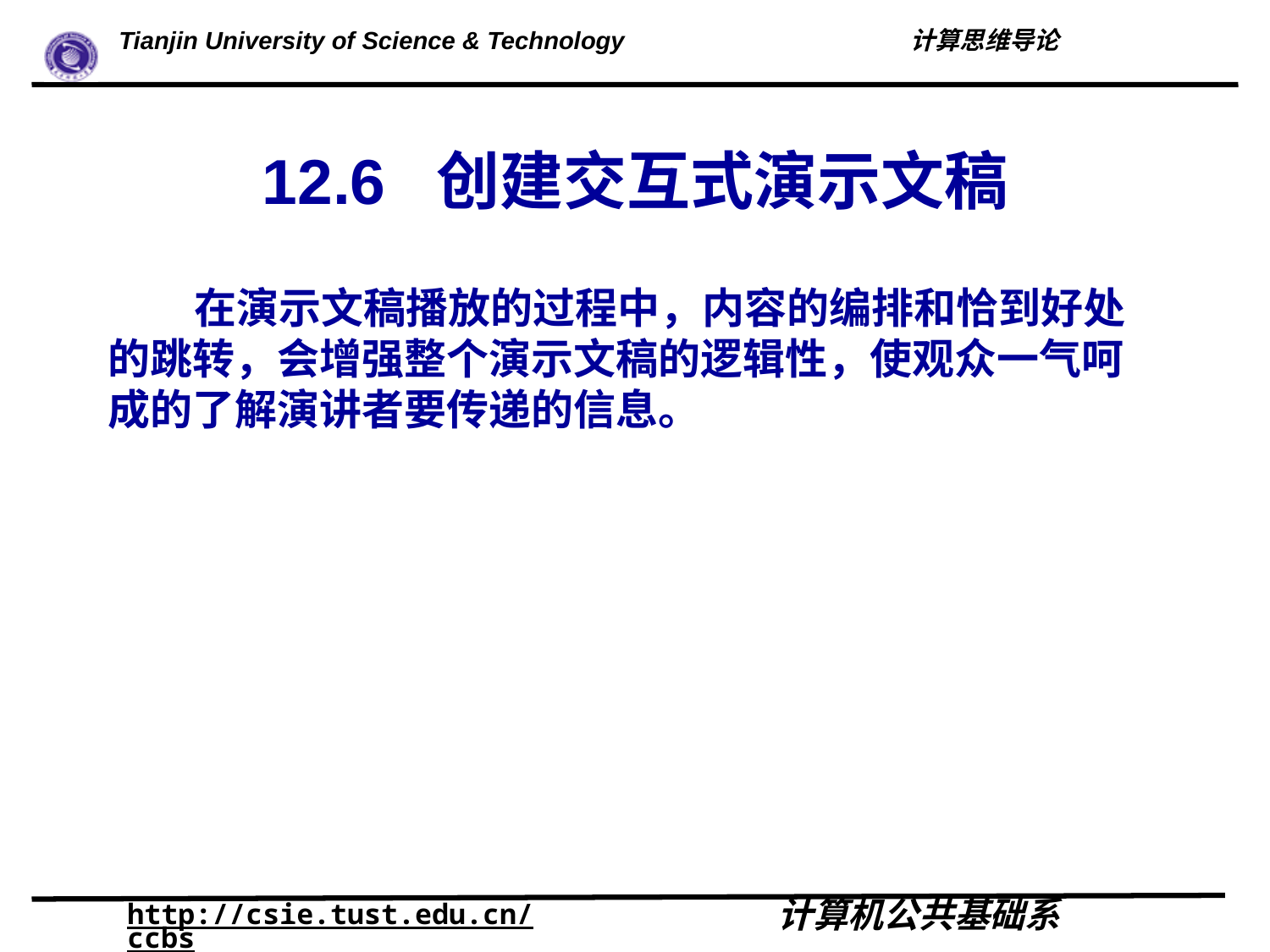

# 12.6  创建交互式演示文稿
        在演示文稿播放的过程中，内容的编排和恰到好处的跳转，会增强整个演示文稿的逻辑性，使观众一气呵成的了解演讲者要传递的信息。